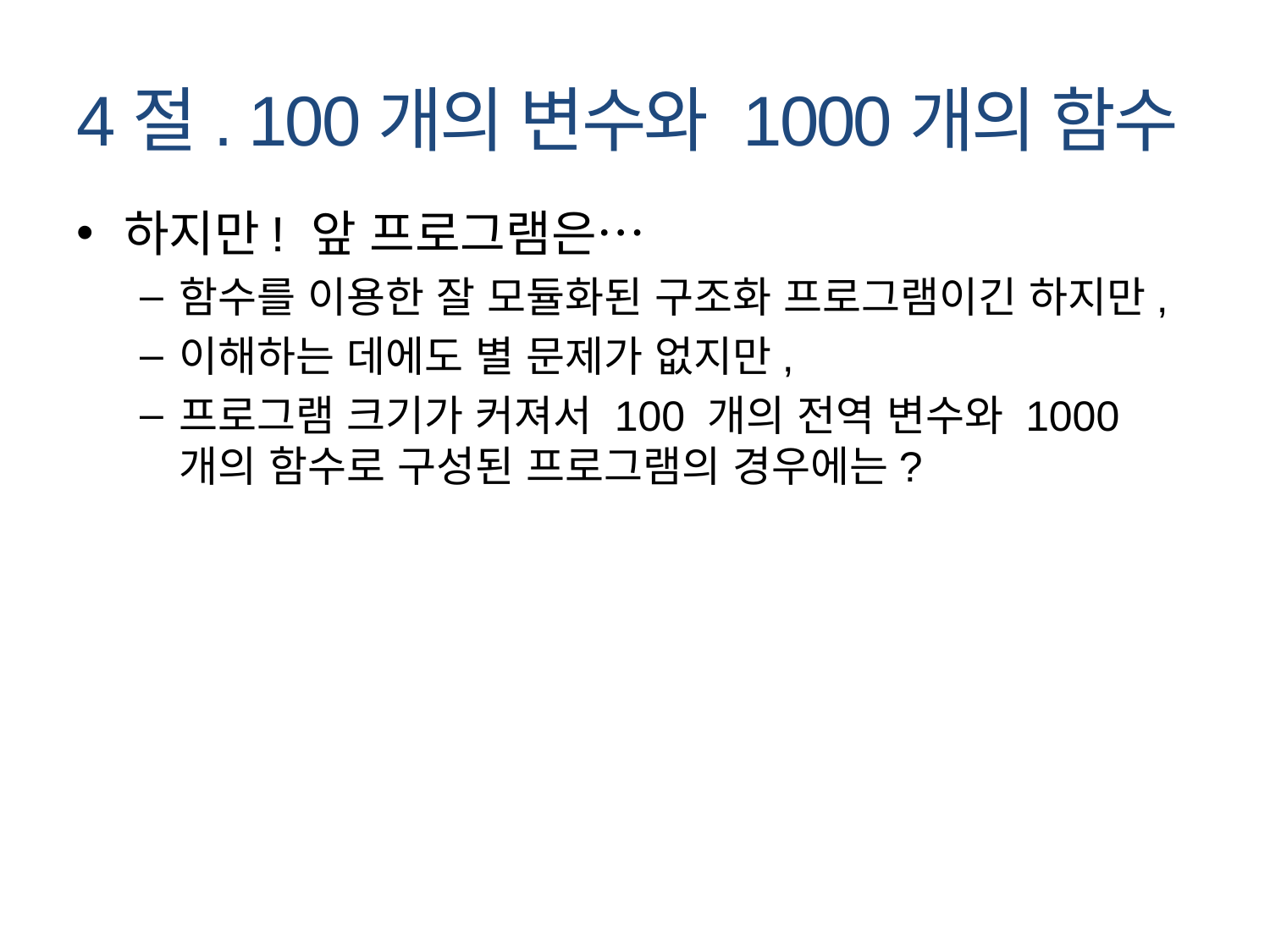

# 4절. 100개의 변수와 1000개의 함수
하지만! 앞 프로그램은…
함수를 이용한 잘 모듈화된 구조화 프로그램이긴 하지만,
이해하는 데에도 별 문제가 없지만,
프로그램 크기가 커져서 100 개의 전역 변수와 1000개의 함수로 구성된 프로그램의 경우에는?